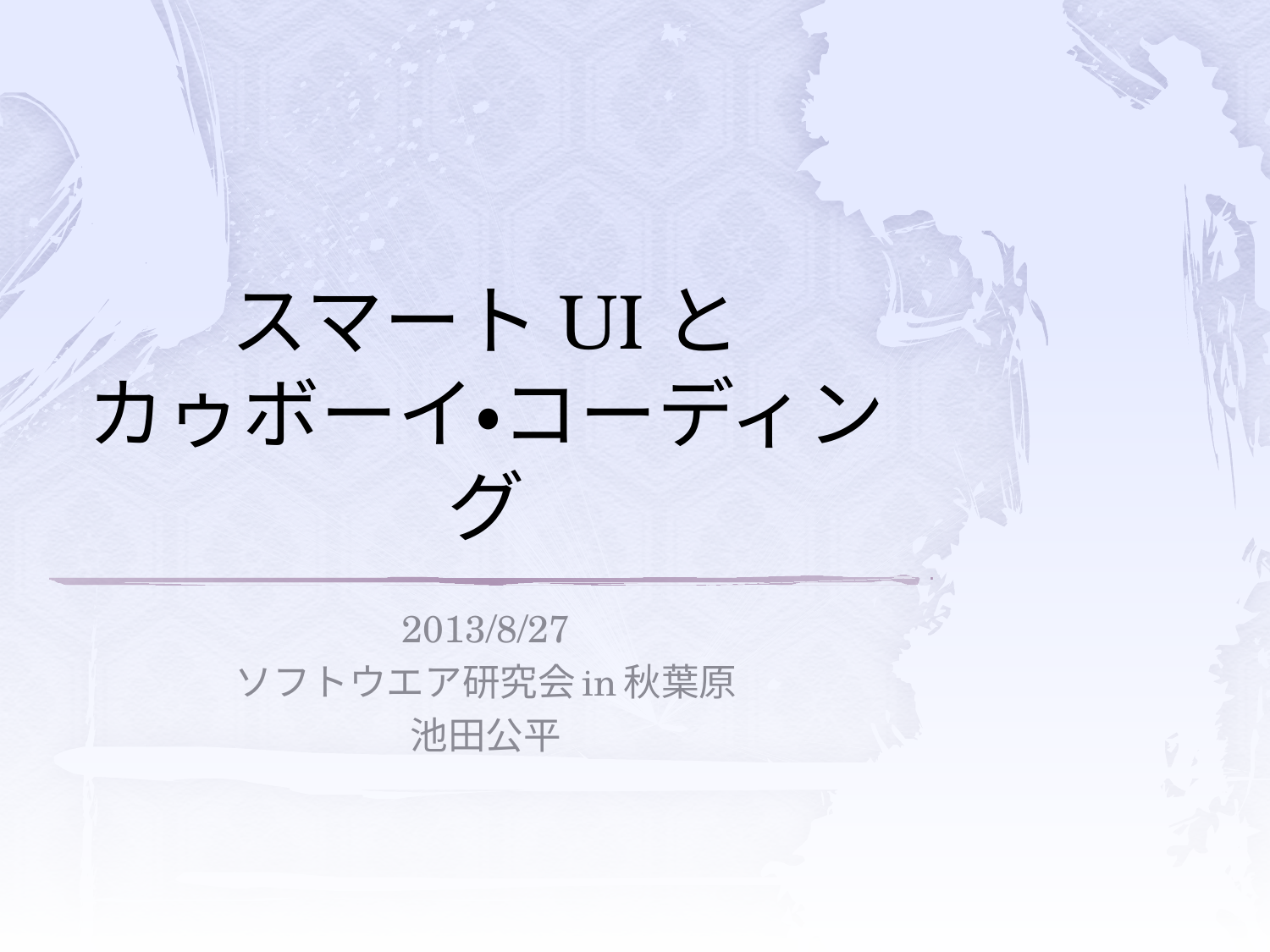

# スマートUIと カゥボーイ・コーディング
2013/8/27
ソフトウエア研究会in秋葉原
池田公平